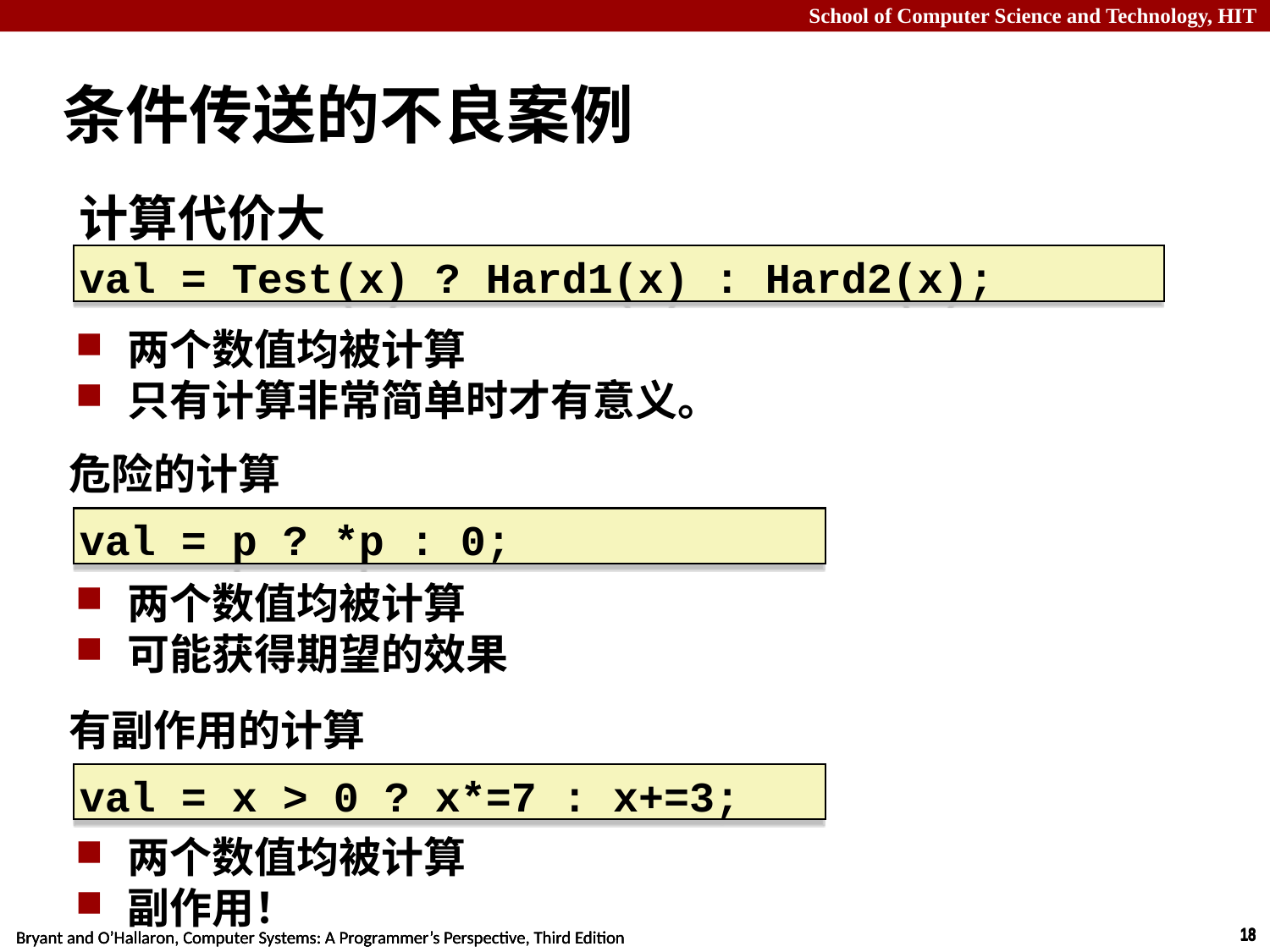

# 条件传送的不良案例
计算代价大
val = Test(x) ? Hard1(x) : Hard2(x);

两个数值均被计算
只有计算非常简单时才有意义。
危险的计算
val = p ? *p : 0;
两个数值均被计算
可能获得期望的效果
有副作用的计算
val = x > 0 ? x*=7 : x+=3;
两个数值均被计算
副作用！